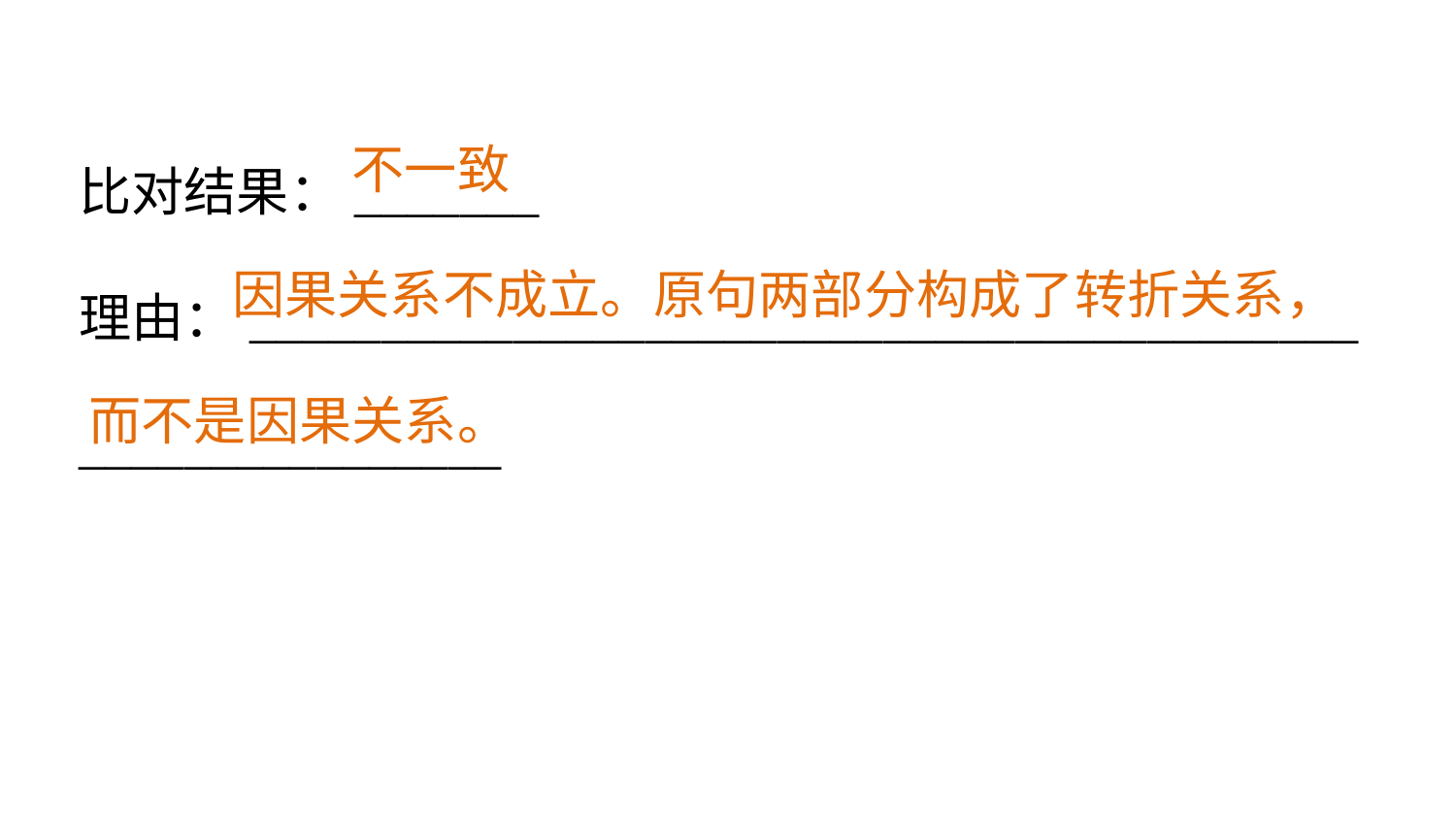

比对结果：_______
理由：__________________________________________
________________
不一致
           因果关系不成立。原句两部分构成了转折关系，而不是因果关系。